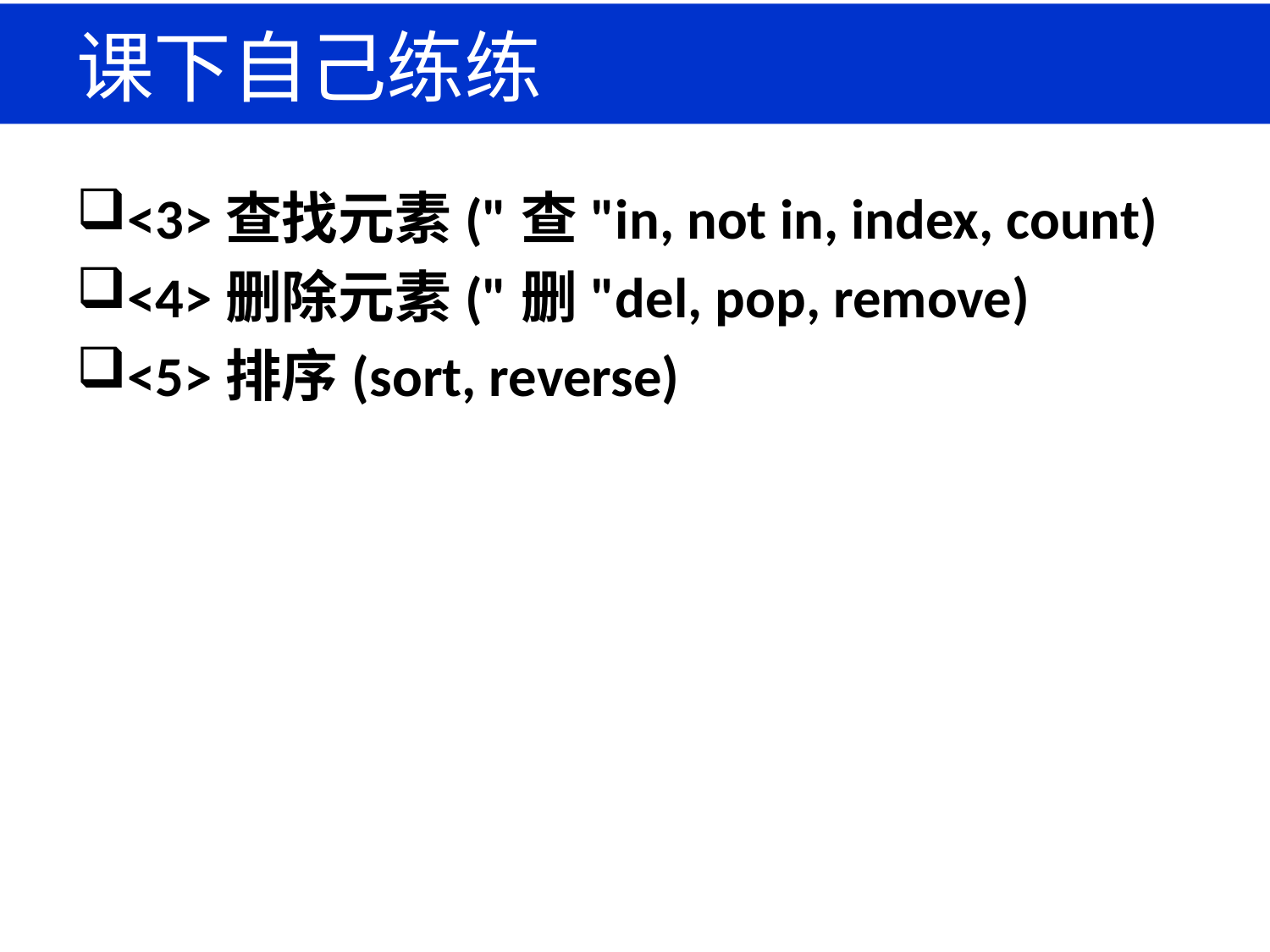

# 课下自己练练
<3>查找元素("查"in, not in, index, count)
<4>删除元素("删"del, pop, remove)
<5>排序(sort, reverse)